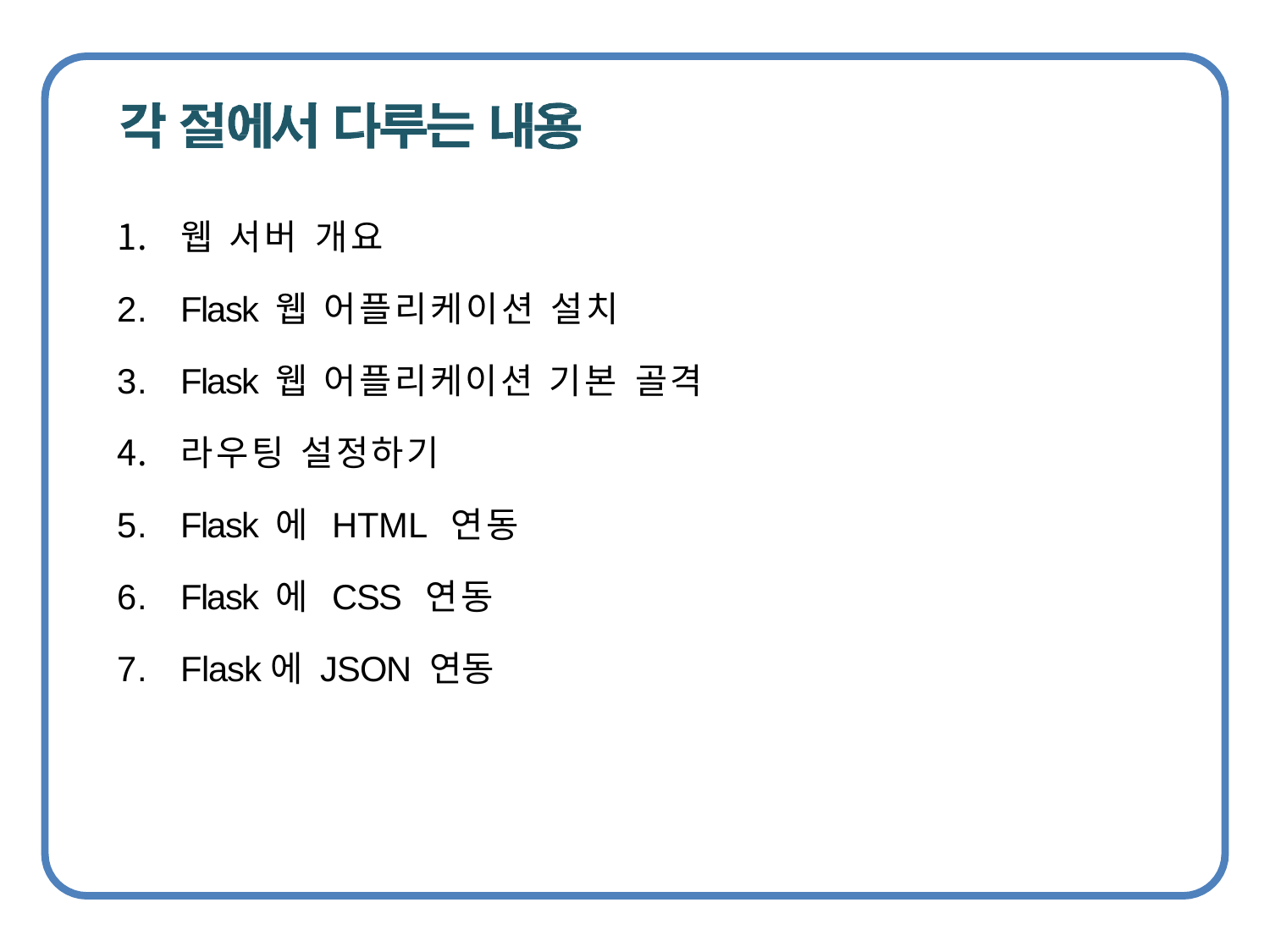

웹 서버 개요
Flask 웹 어플리케이션 설치
Flask 웹 어플리케이션 기본 골격
라우팅 설정하기
Flask 에 HTML 연동
Flask 에 CSS 연동
Flask에 JSON 연동